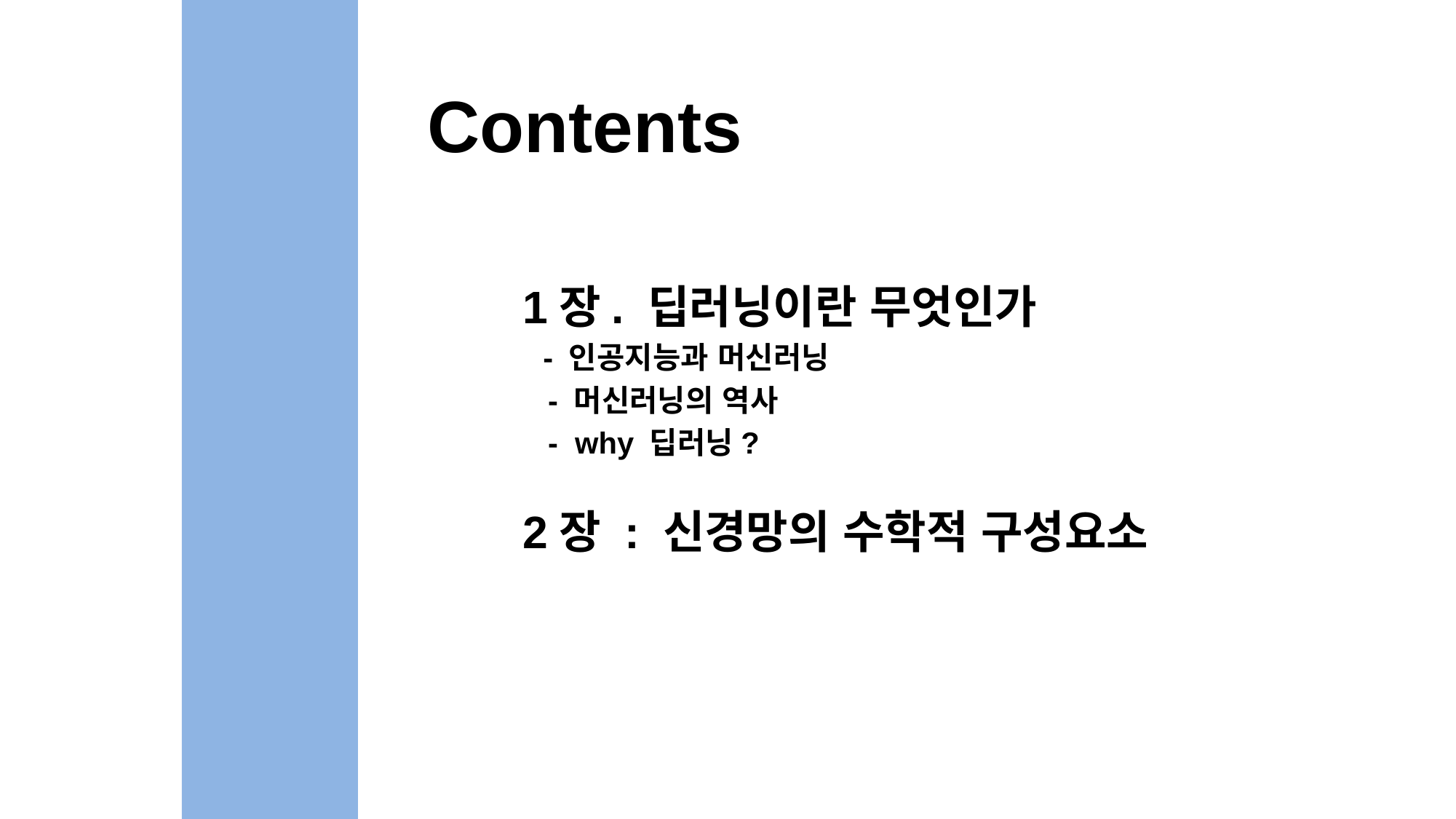

Contents

1장. 딥러닝이란 무엇인가
   - 인공지능과 머신러닝
   - 머신러닝의 역사
   -  why 딥러닝?

2장 : 신경망의 수학적 구성요소